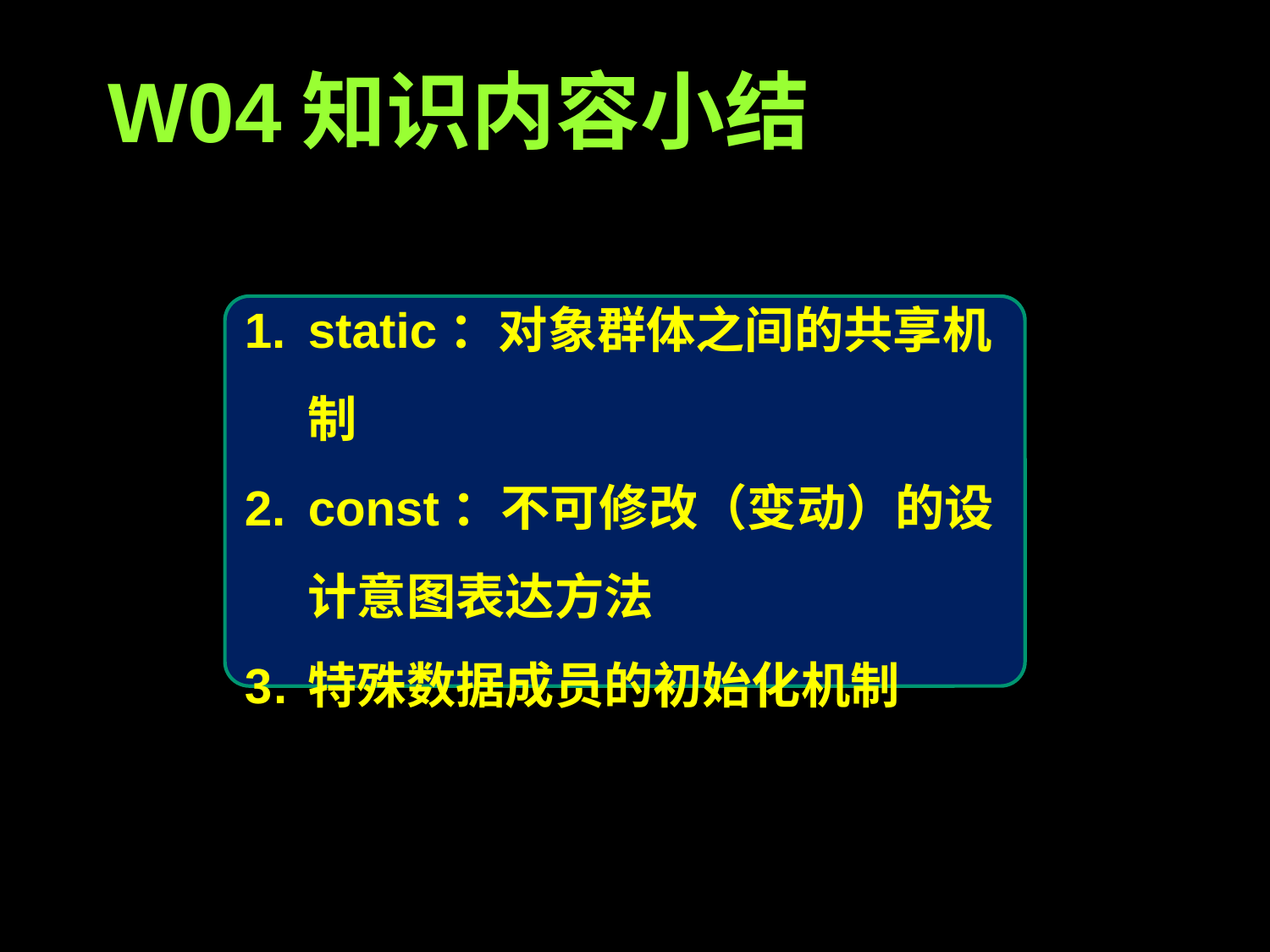

W04知识内容小结
static：对象群体之间的共享机制
const：不可修改（变动）的设计意图表达方法
特殊数据成员的初始化机制